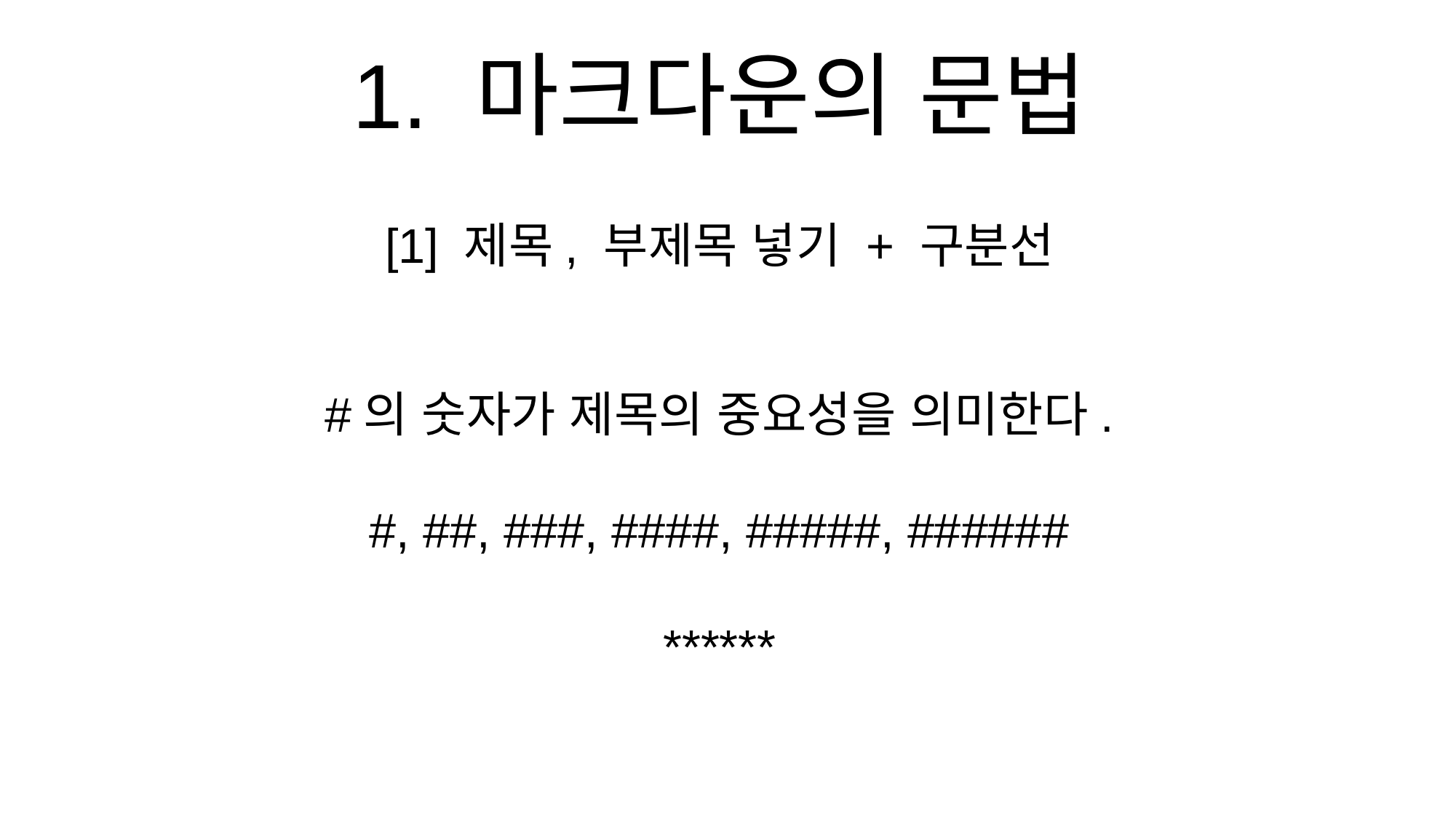

1. 마크다운의 문법
[1] 제목, 부제목 넣기 + 구분선
#의 숫자가 제목의 중요성을 의미한다.

#, ##, ###, ####, #####, ######

******